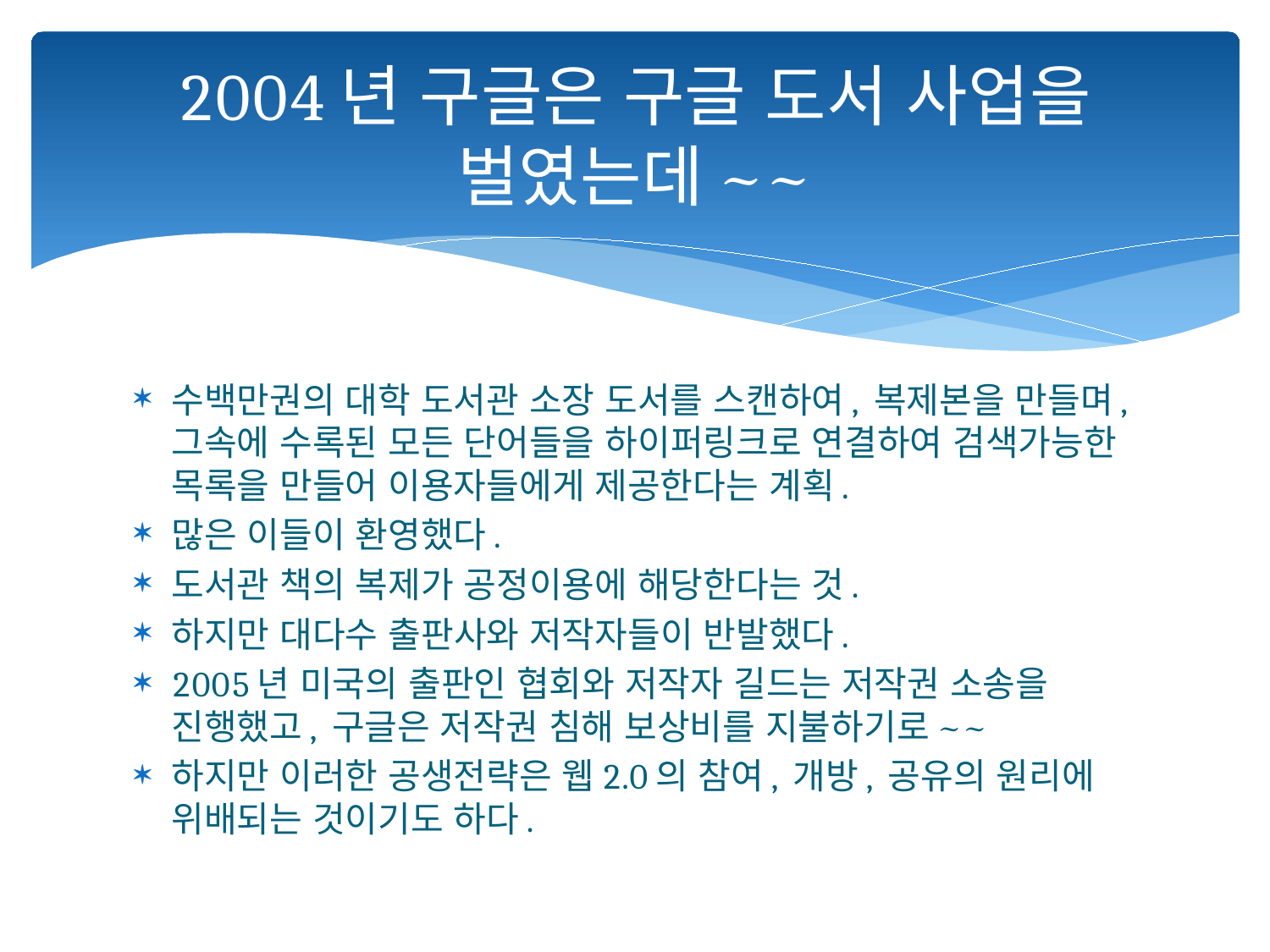

# 2004년 구글은 구글 도서 사업을 벌였는데~~
수백만권의 대학 도서관 소장 도서를 스캔하여, 복제본을 만들며, 그속에 수록된 모든 단어들을 하이퍼링크로 연결하여 검색가능한 목록을 만들어 이용자들에게 제공한다는 계획.
많은 이들이 환영했다.
도서관 책의 복제가 공정이용에 해당한다는 것.
하지만 대다수 출판사와 저작자들이 반발했다.
2005년 미국의 출판인 협회와 저작자 길드는 저작권 소송을 진행했고, 구글은 저작권 침해 보상비를 지불하기로~~
하지만 이러한 공생전략은 웹2.0의 참여, 개방, 공유의 원리에 위배되는 것이기도 하다.